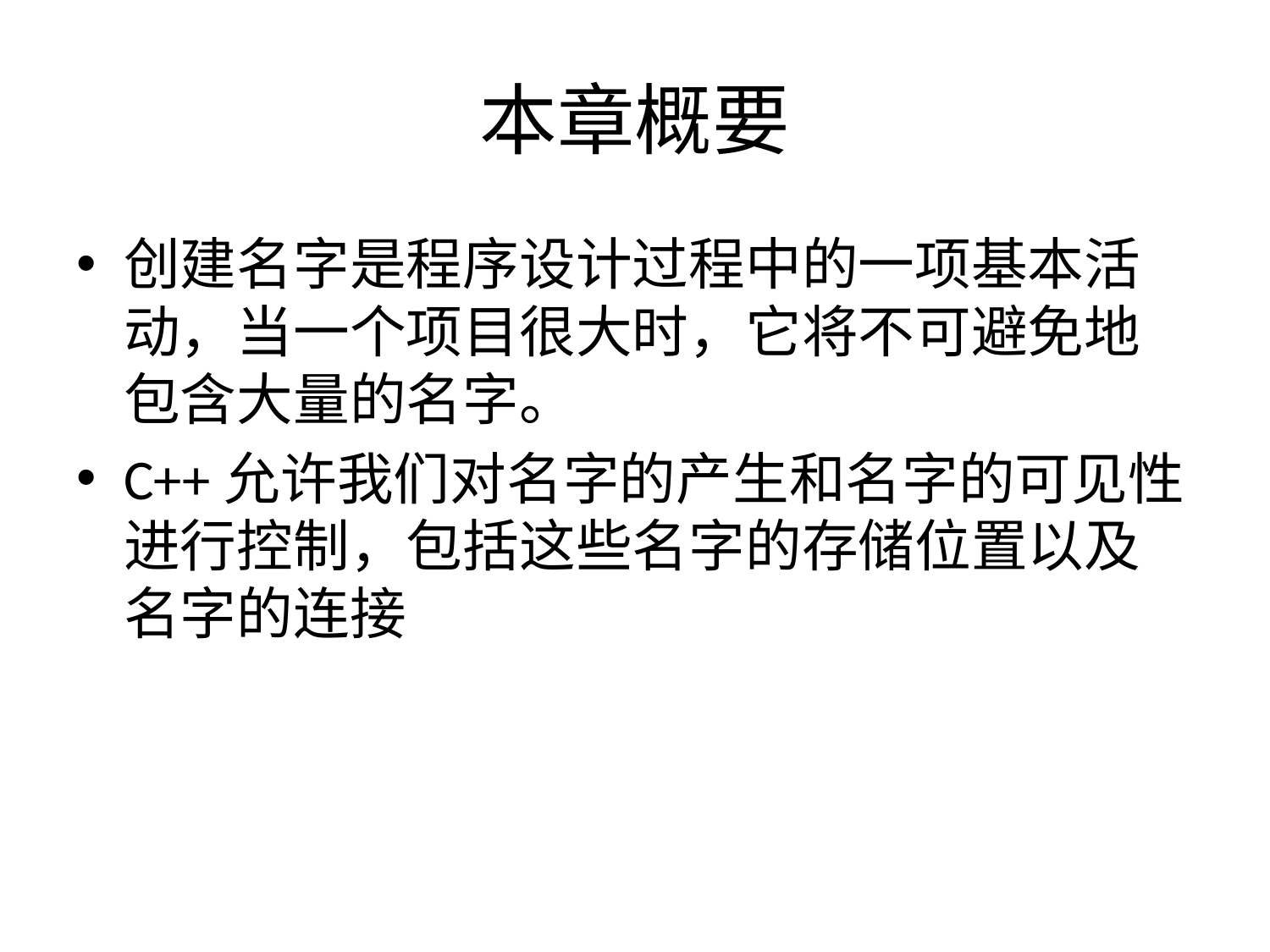

# 本章概要
创建名字是程序设计过程中的一项基本活动，当一个项目很大时，它将不可避免地包含大量的名字。
C++允许我们对名字的产生和名字的可见性进行控制，包括这些名字的存储位置以及名字的连接